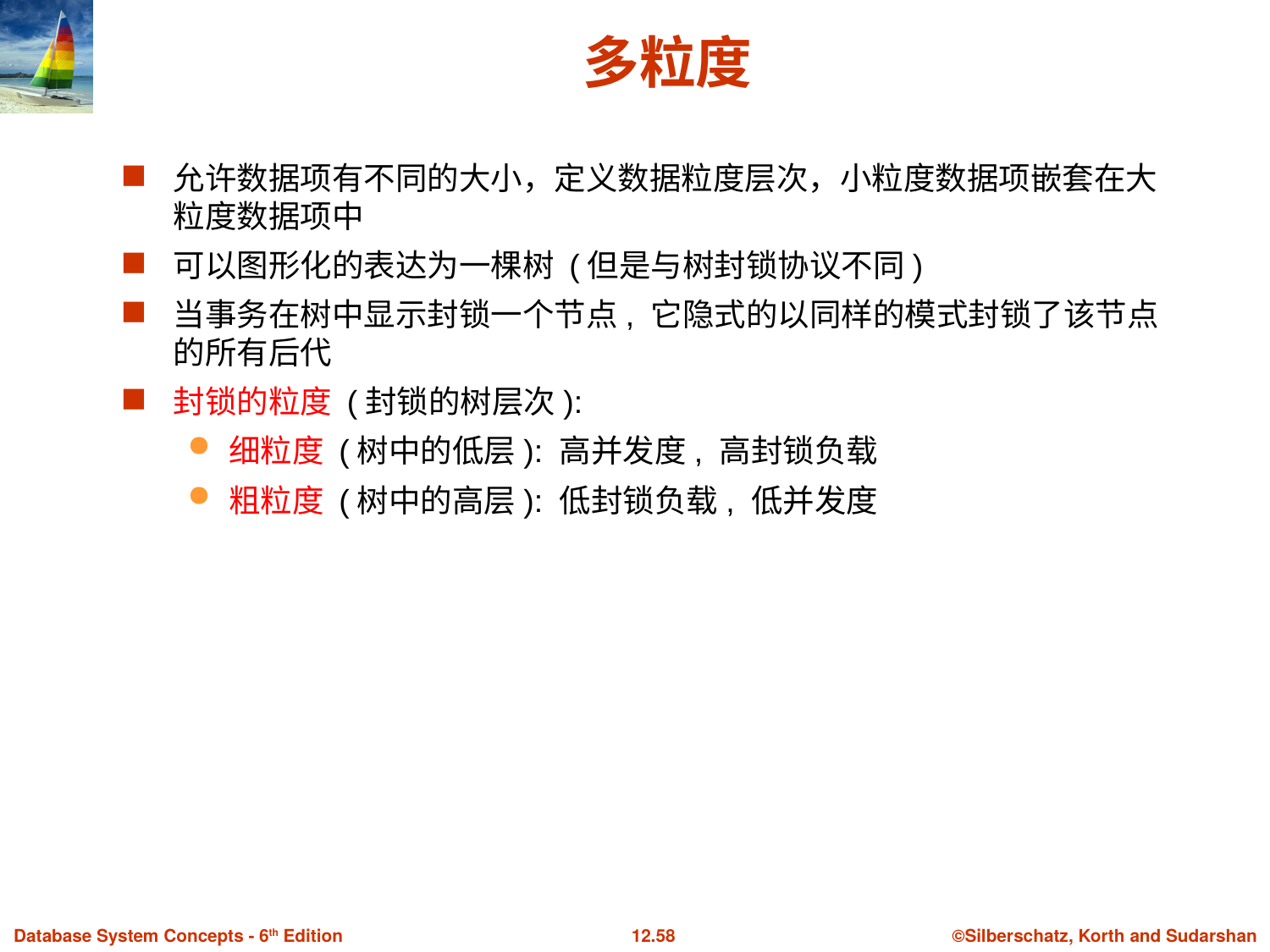

允许数据项有不同的大小，定义数据粒度层次，小粒度数据项嵌套在大粒度数据项中
可以图形化的表达为一棵树 (但是与树封锁协议不同)
当事务在树中显示封锁一个节点, 它隐式的以同样的模式封锁了该节点的所有后代
封锁的粒度 (封锁的树层次):
细粒度 (树中的低层): 高并发度, 高封锁负载
粗粒度 (树中的高层): 低封锁负载, 低并发度

# 多粒度